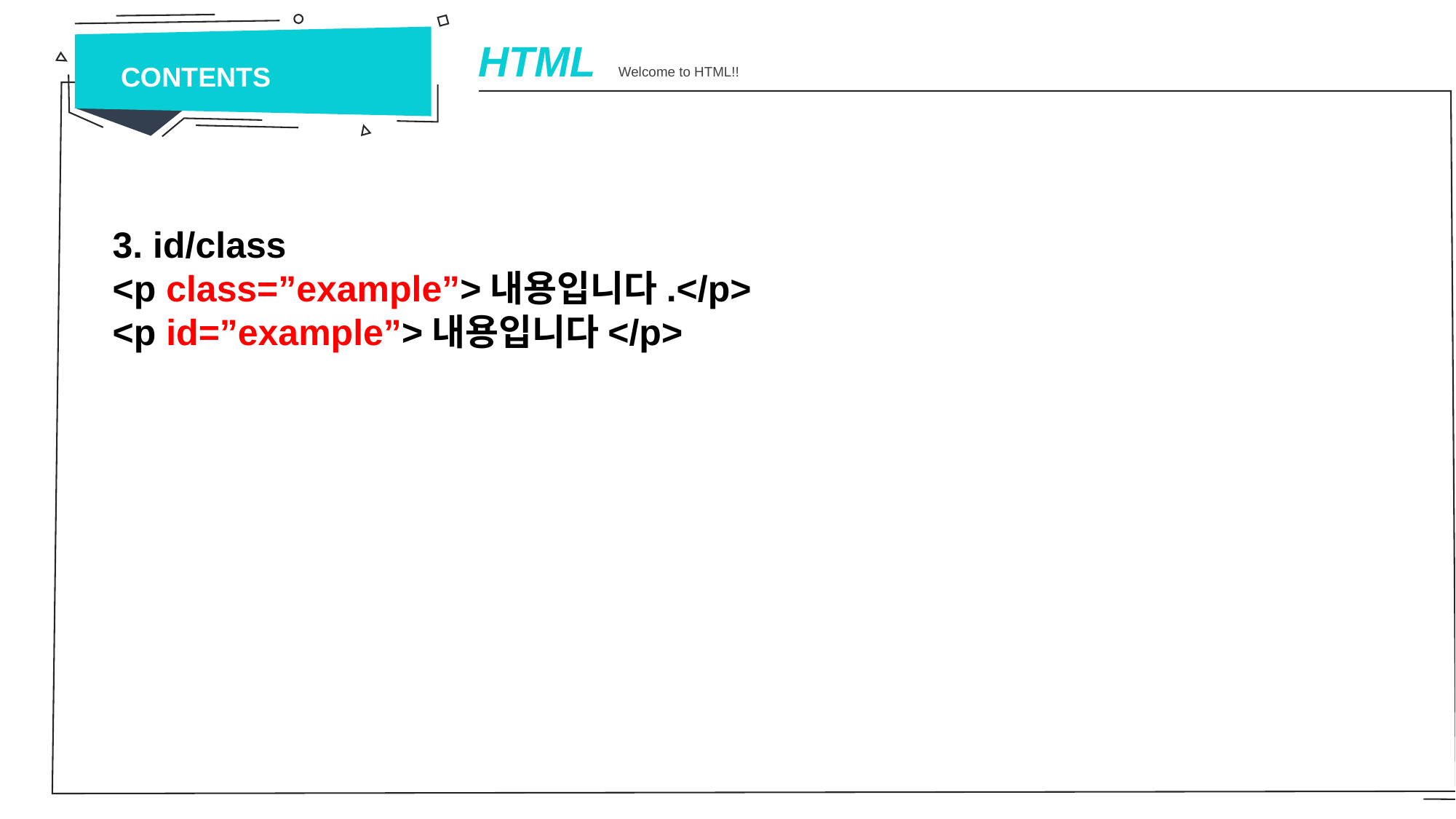

HTML  Welcome to HTML!!

CONTENTS

3. id/class
<p class=”example”>내용입니다.</p>
<p id=”example”>내용입니다</p>